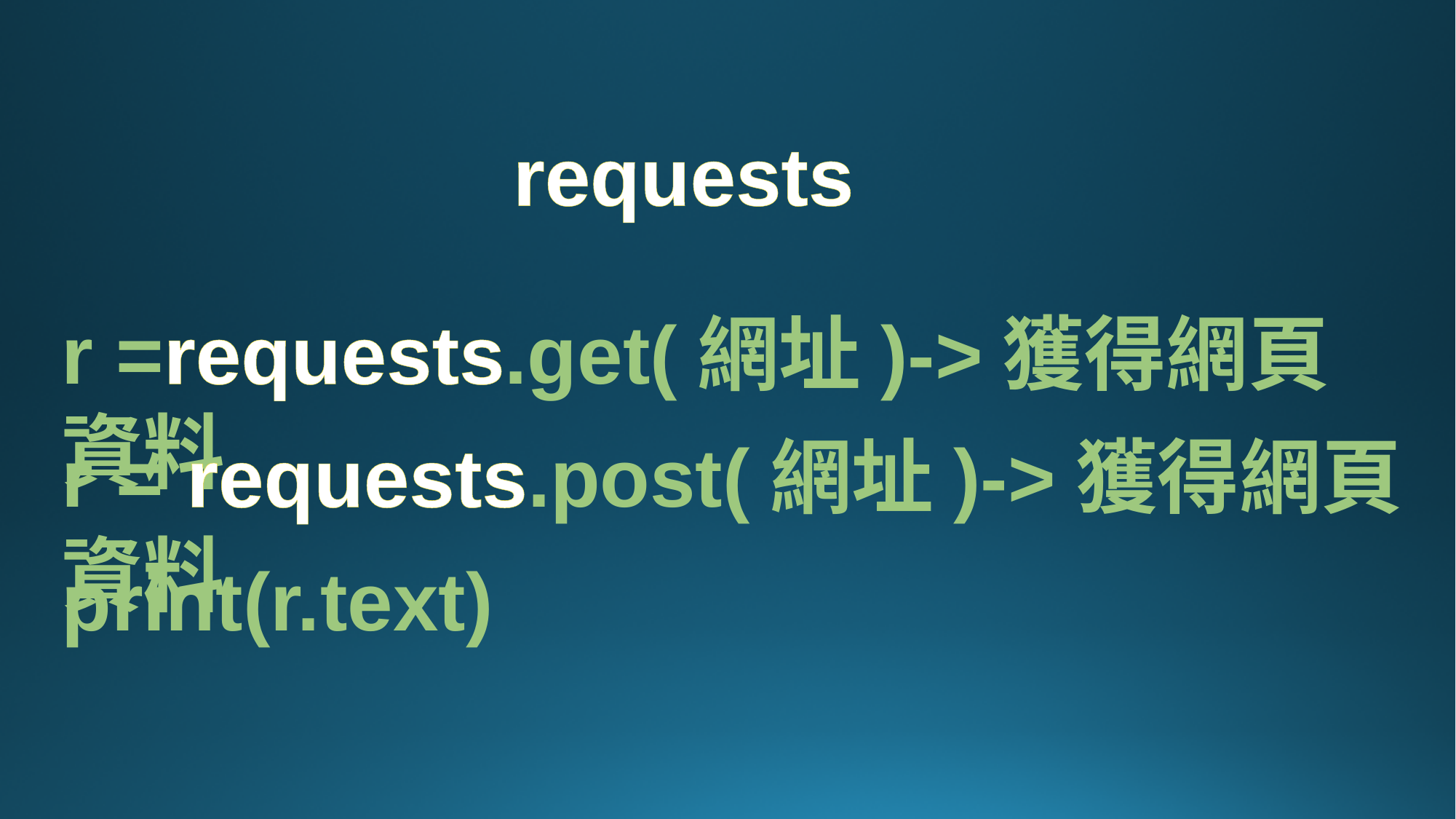

requests
r =requests.get(網址)->獲得網頁資料

r = requests.post(網址)->獲得網頁資料
print(r.text)